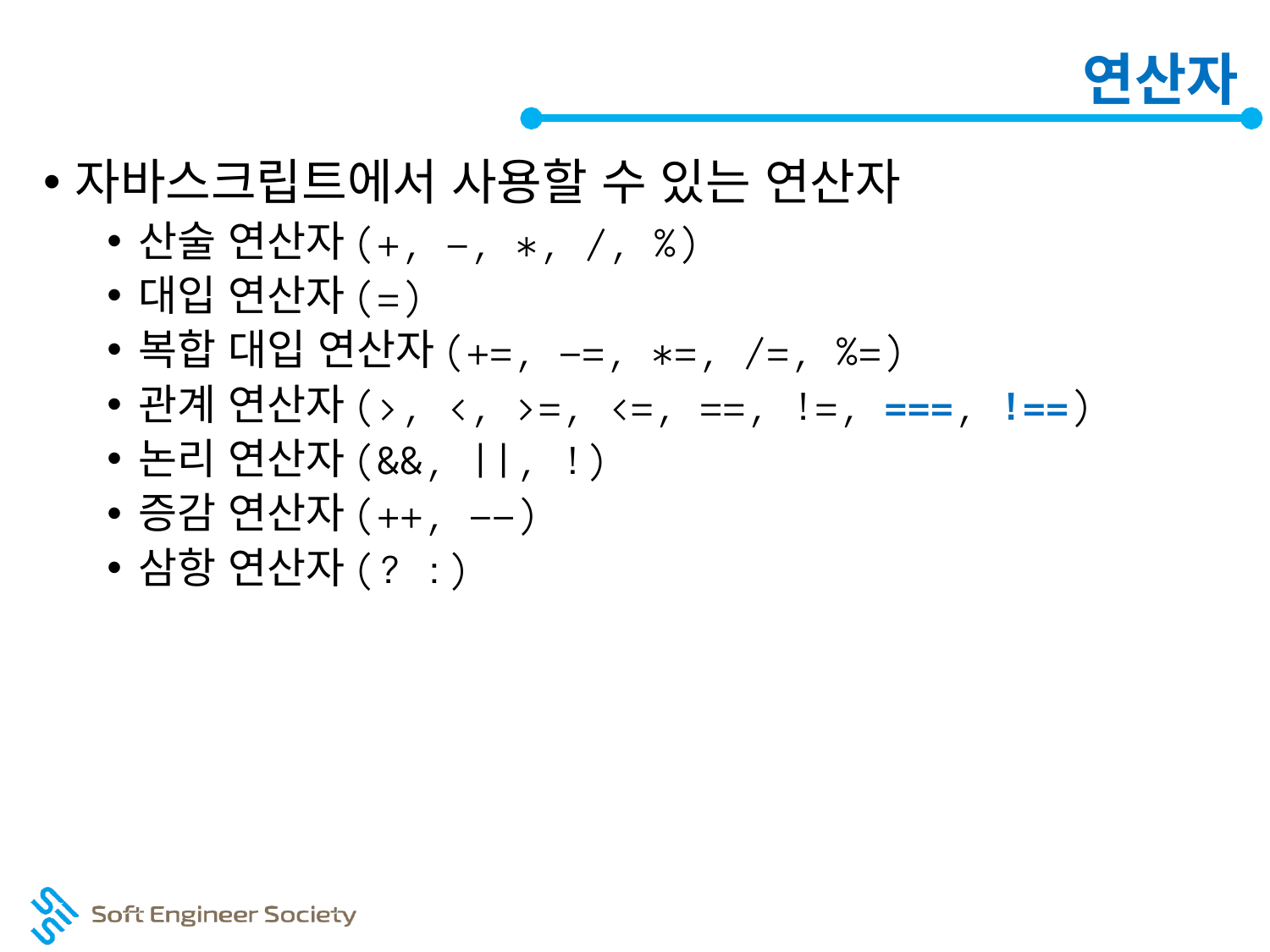

# 연산자
자바스크립트에서 사용할 수 있는 연산자
산술 연산자(+, -, *, /, %)
대입 연산자(=)
복합 대입 연산자(+=, -=, *=, /=, %=)
관계 연산자(>, <, >=, <=, ==, !=, ===, !==)
논리 연산자(&&, ||, !)
증감 연산자(++, --)
삼항 연산자(? :)